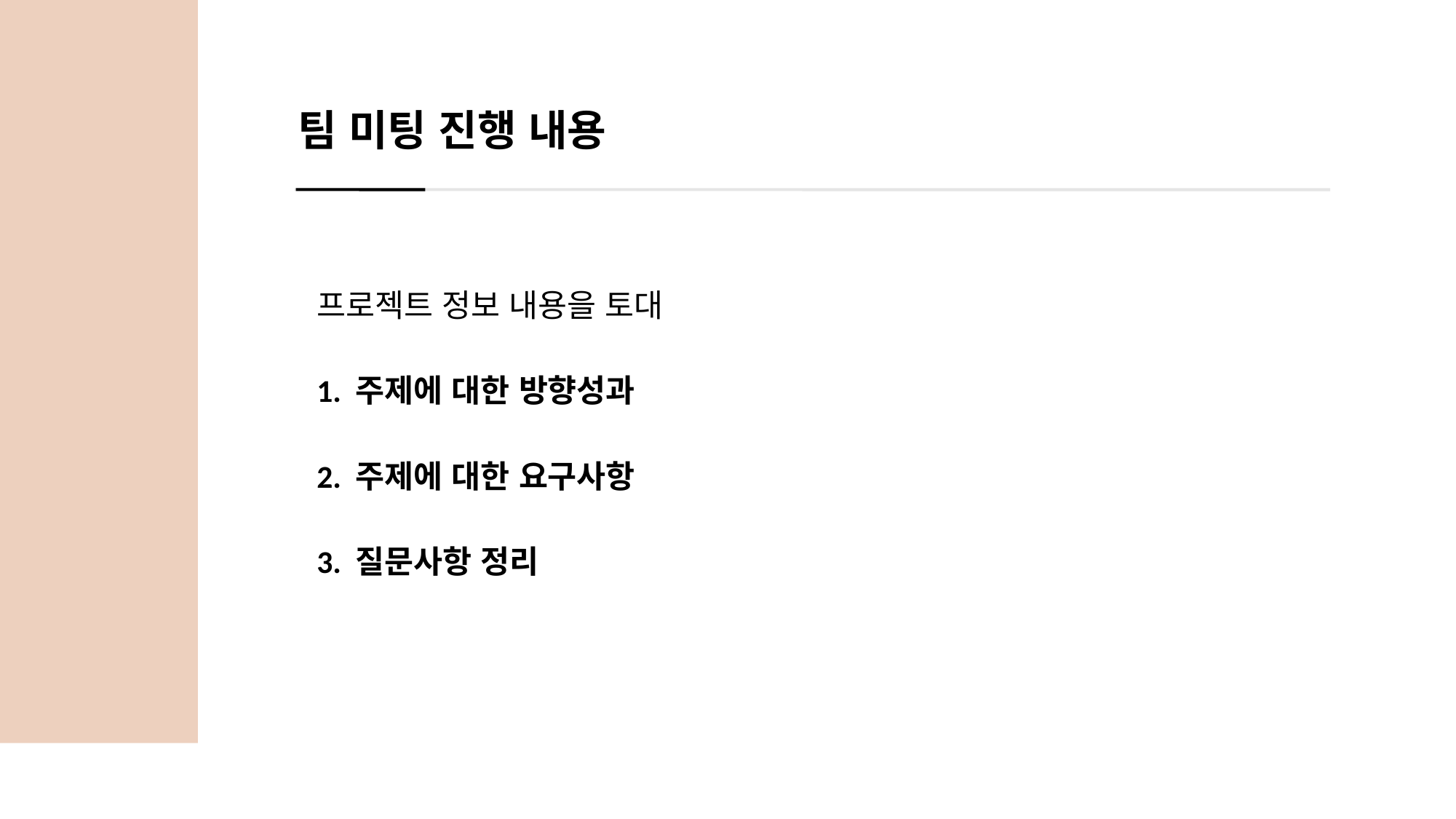

팀 미팅 진행 내용

프로젝트 정보 내용을 토대

1. 주제에 대한 방향성과

2. 주제에 대한 요구사항

3. 질문사항 정리